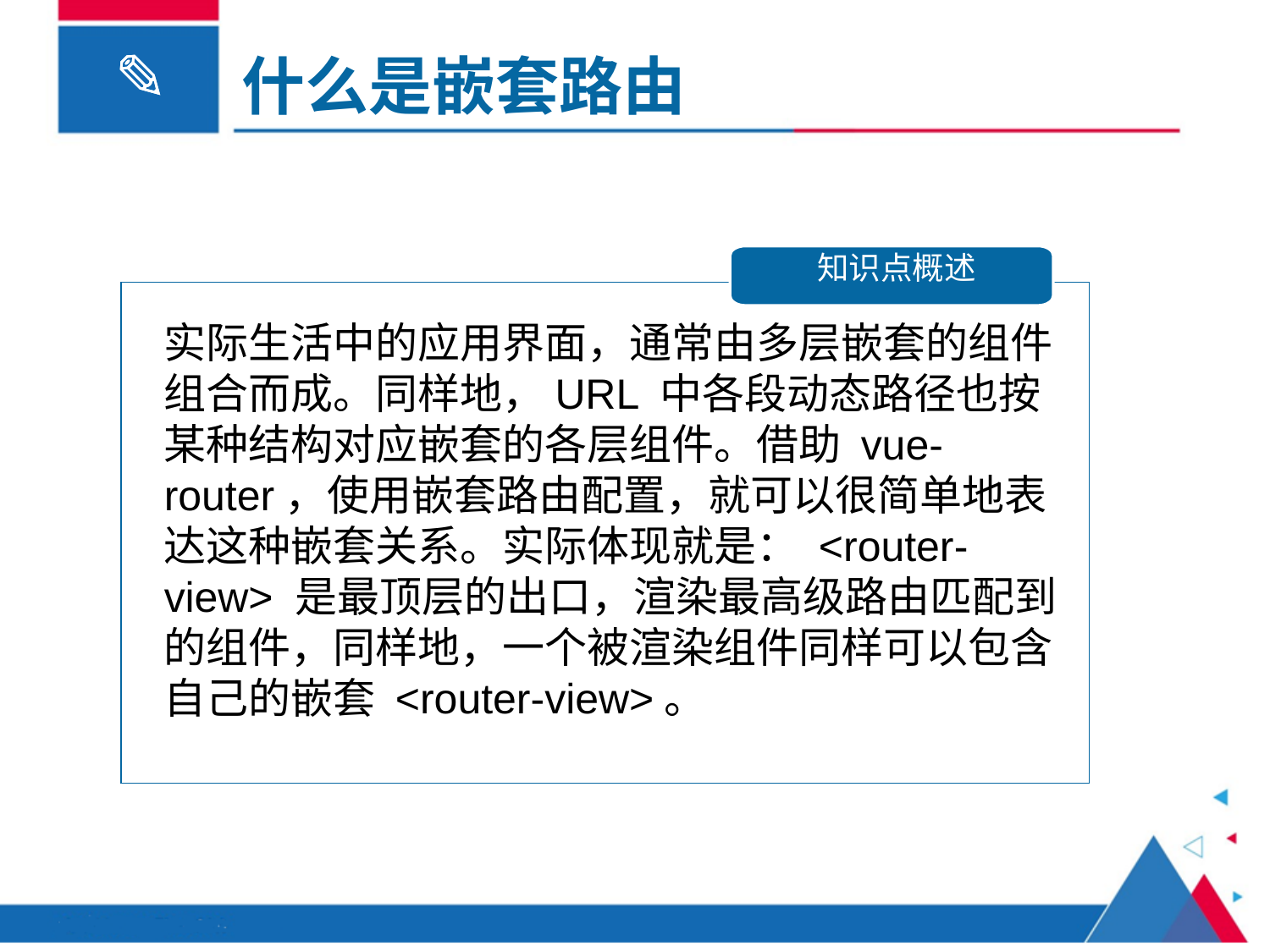

什么是嵌套路由
知识点概述

实际生活中的应用界面，通常由多层嵌套的组件组合而成。同样地，URL 中各段动态路径也按某种结构对应嵌套的各层组件。借助 vue-router，使用嵌套路由配置，就可以很简单地表达这种嵌套关系。实际体现就是： <router-view> 是最顶层的出口，渲染最高级路由匹配到的组件，同样地，一个被渲染组件同样可以包含自己的嵌套 <router-view>。